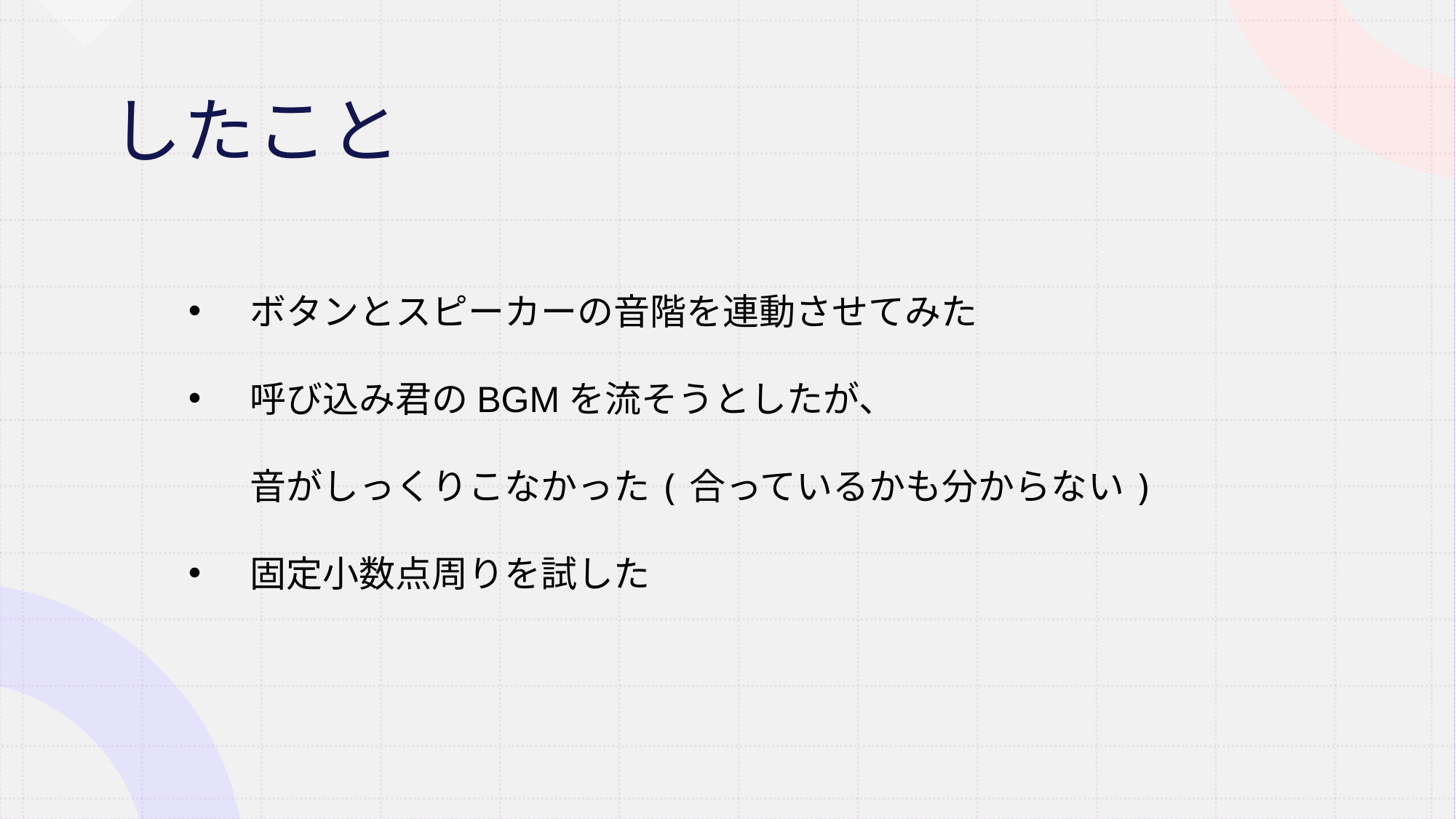

# したこと
ボタンとスピーカーの音階を連動させてみた
呼び込み君のBGMを流そうとしたが、
音がしっくりこなかった(合っているかも分からない)
固定小数点周りを試した